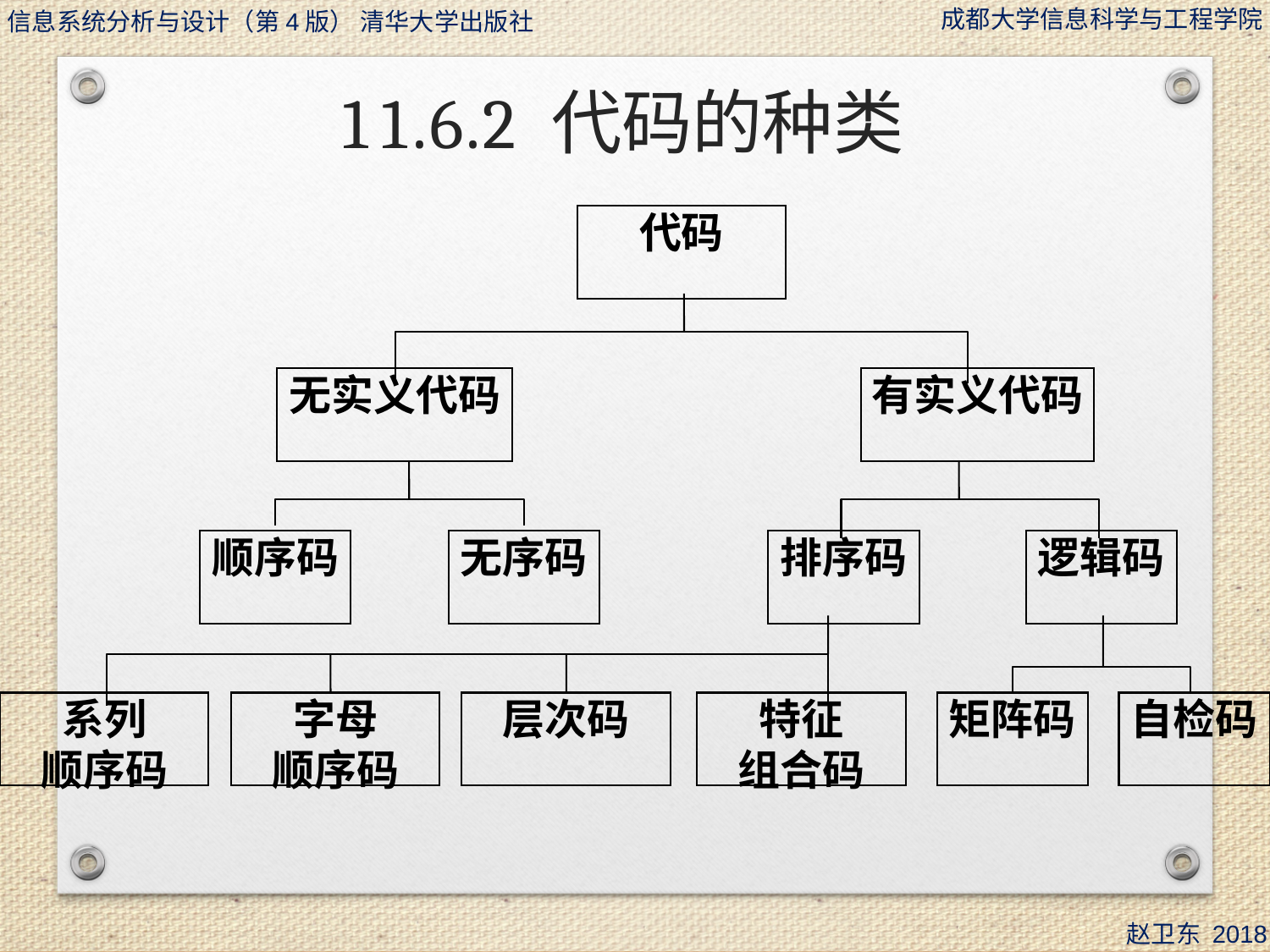

11.6.2 代码的种类
代码

无实义代码
有实义代码

顺序码
无序码
排序码
逻辑码

系列
顺序码
字母
顺序码
层次码
特征
组合码
矩阵码
自检码